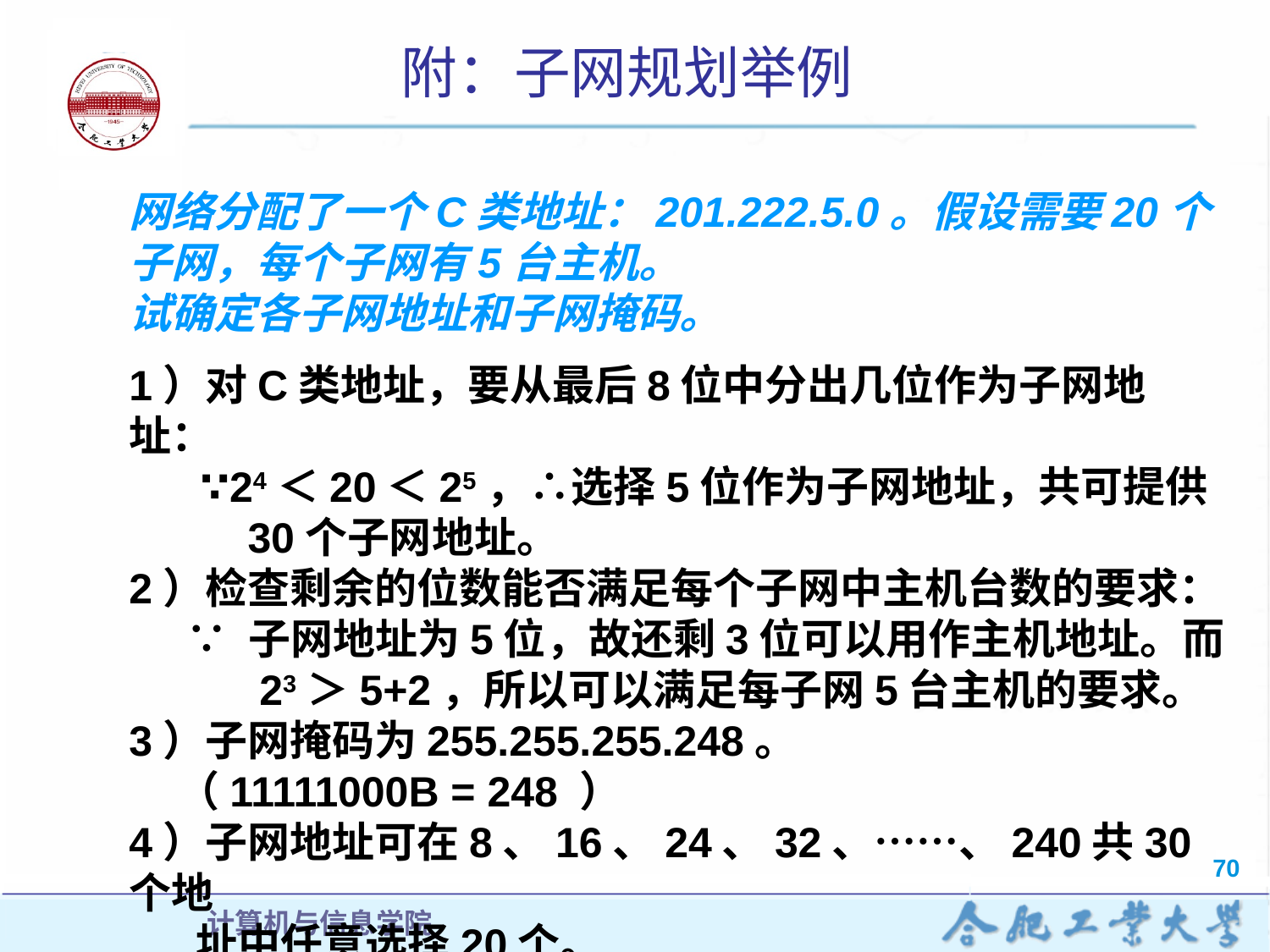

附：子网规划举例
网络分配了一个C类地址：201.222.5.0。假设需要20个子网，每个子网有5台主机。
试确定各子网地址和子网掩码。
1）对C类地址，要从最后8位中分出几位作为子网地址：
      ∵24＜20＜25，∴选择5位作为子网地址，共可提供
          30个子网地址。
2）检查剩余的位数能否满足每个子网中主机台数的要求：
      ∵ 子网地址为5位，故还剩3位可以用作主机地址。而
           23＞5+2，所以可以满足每子网5台主机的要求。
3）子网掩码为255.255.255.248。
    （11111000B = 248 ）
4）子网地址可在8、16、24、32、……、240共30个地
      址中任意选择20个。